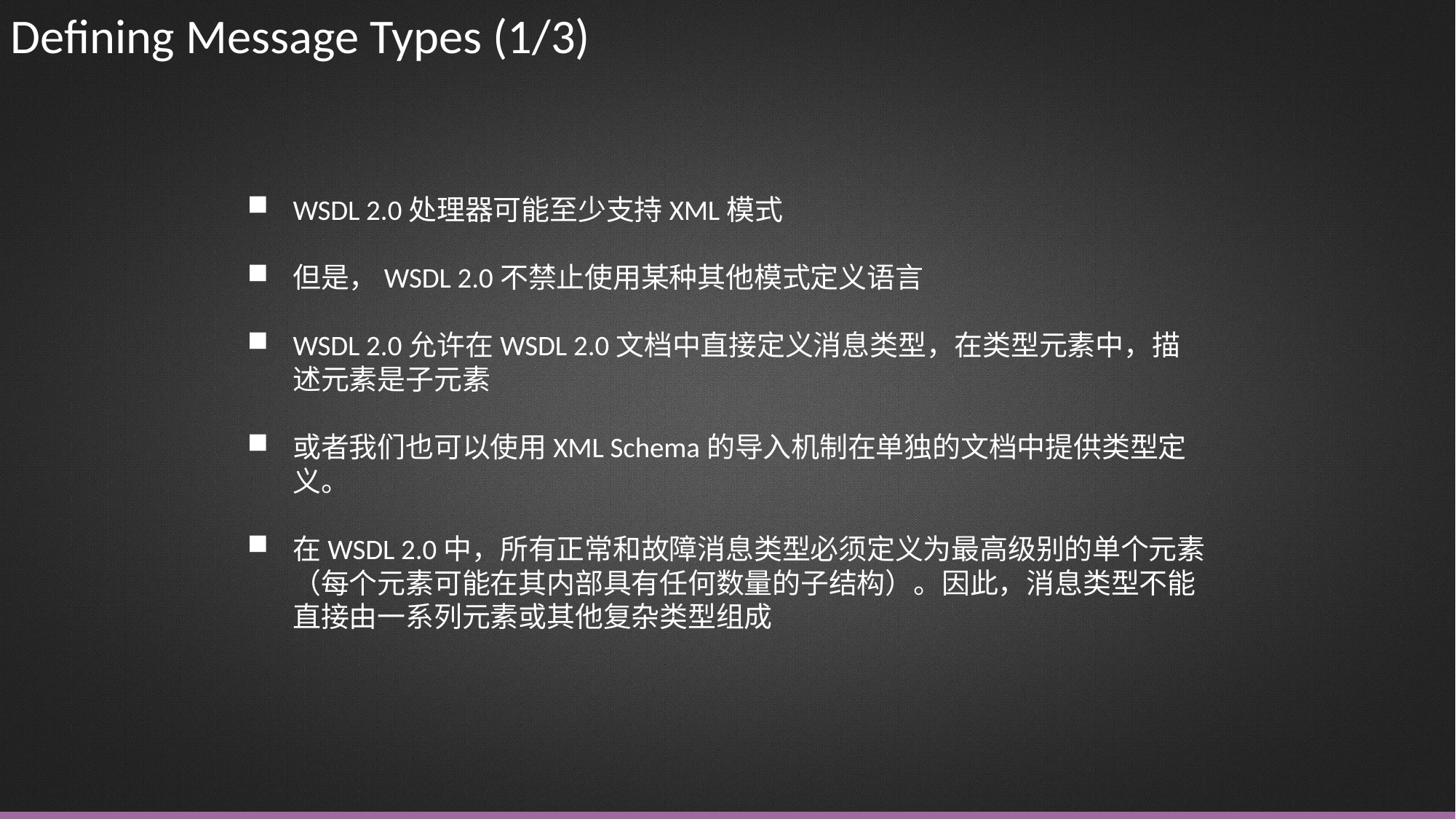

Defining Message Types (1/3)

WSDL 2.0处理器可能至少支持XML模式

但是，WSDL 2.0不禁止使用某种其他模式定义语言

WSDL 2.0允许在WSDL 2.0文档中直接定义消息类型，在类型元素中，描述元素是子元素

或者我们也可以使用XML Schema的导入机制在单独的文档中提供类型定义。

在WSDL 2.0中，所有正常和故障消息类型必须定义为最高级别的单个元素（每个元素可能在其内部具有任何数量的子结构）。因此，消息类型不能直接由一系列元素或其他复杂类型组成